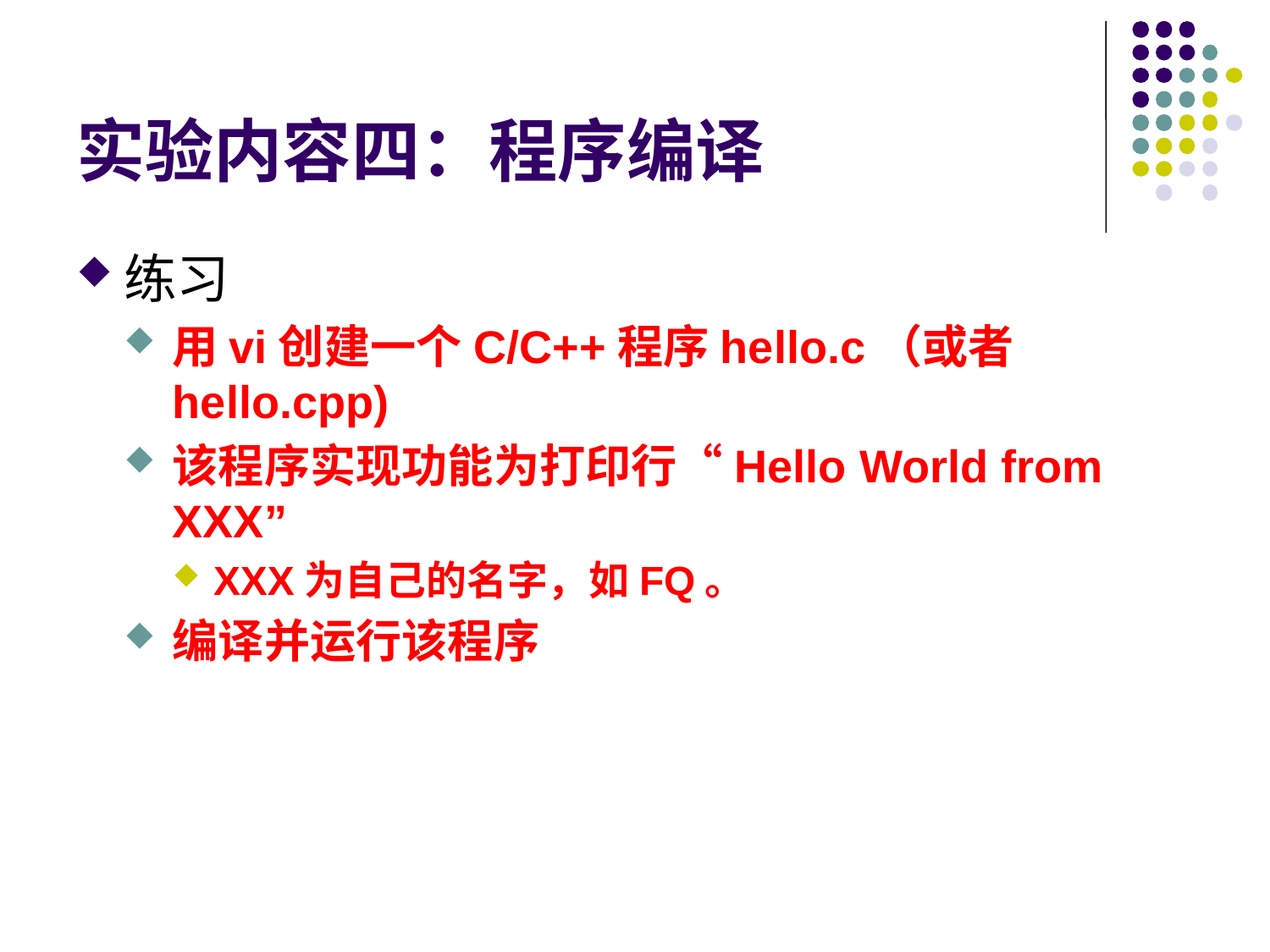

# 实验内容四：程序编译
练习
用vi创建一个C/C++程序hello.c（或者hello.cpp)
该程序实现功能为打印行“Hello World from XXX”
XXX为自己的名字，如FQ。
编译并运行该程序

13